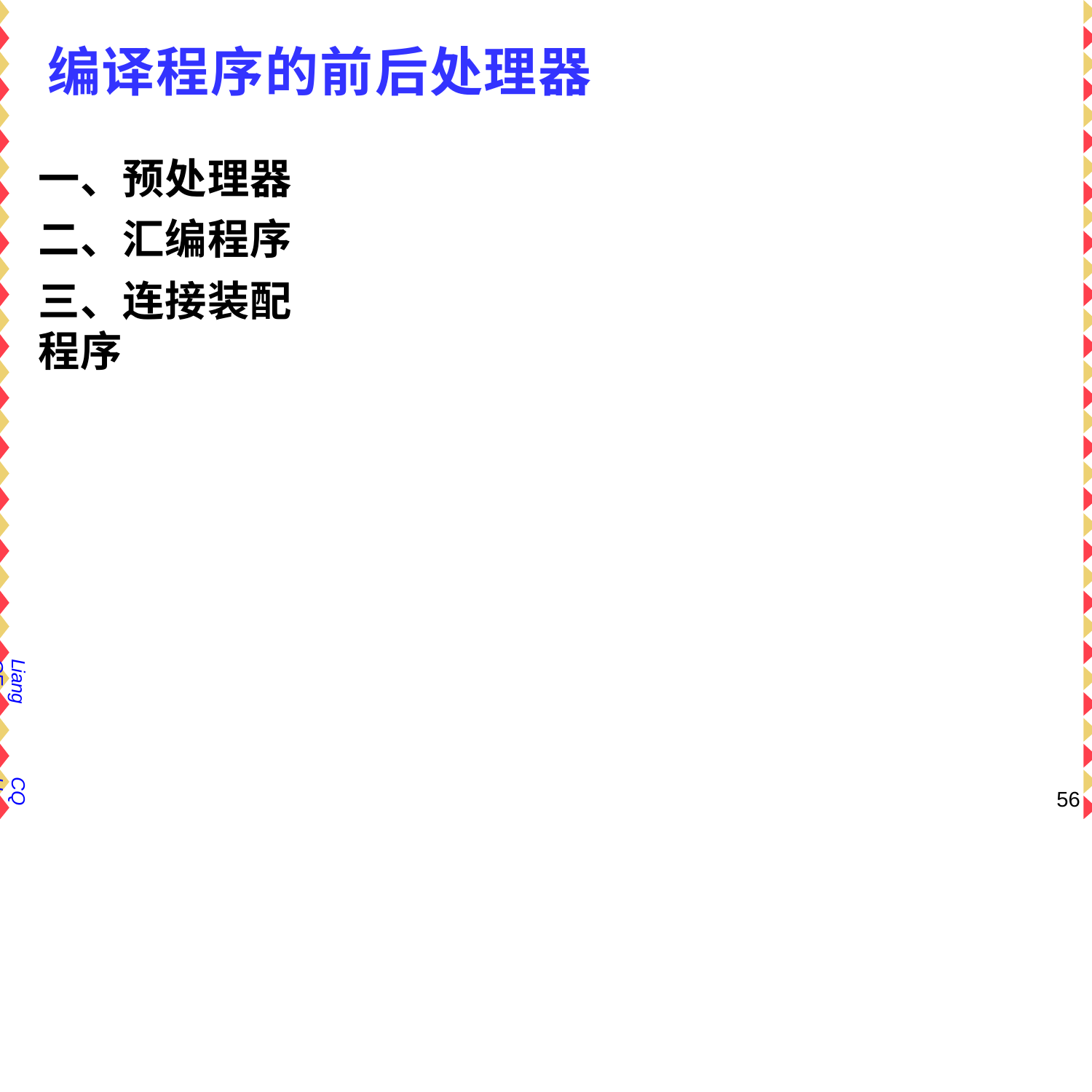

# 编译程序的前后处理器
一、预处理器 二、汇编程序
三、连接装配程序
Liang GE
CQU
56